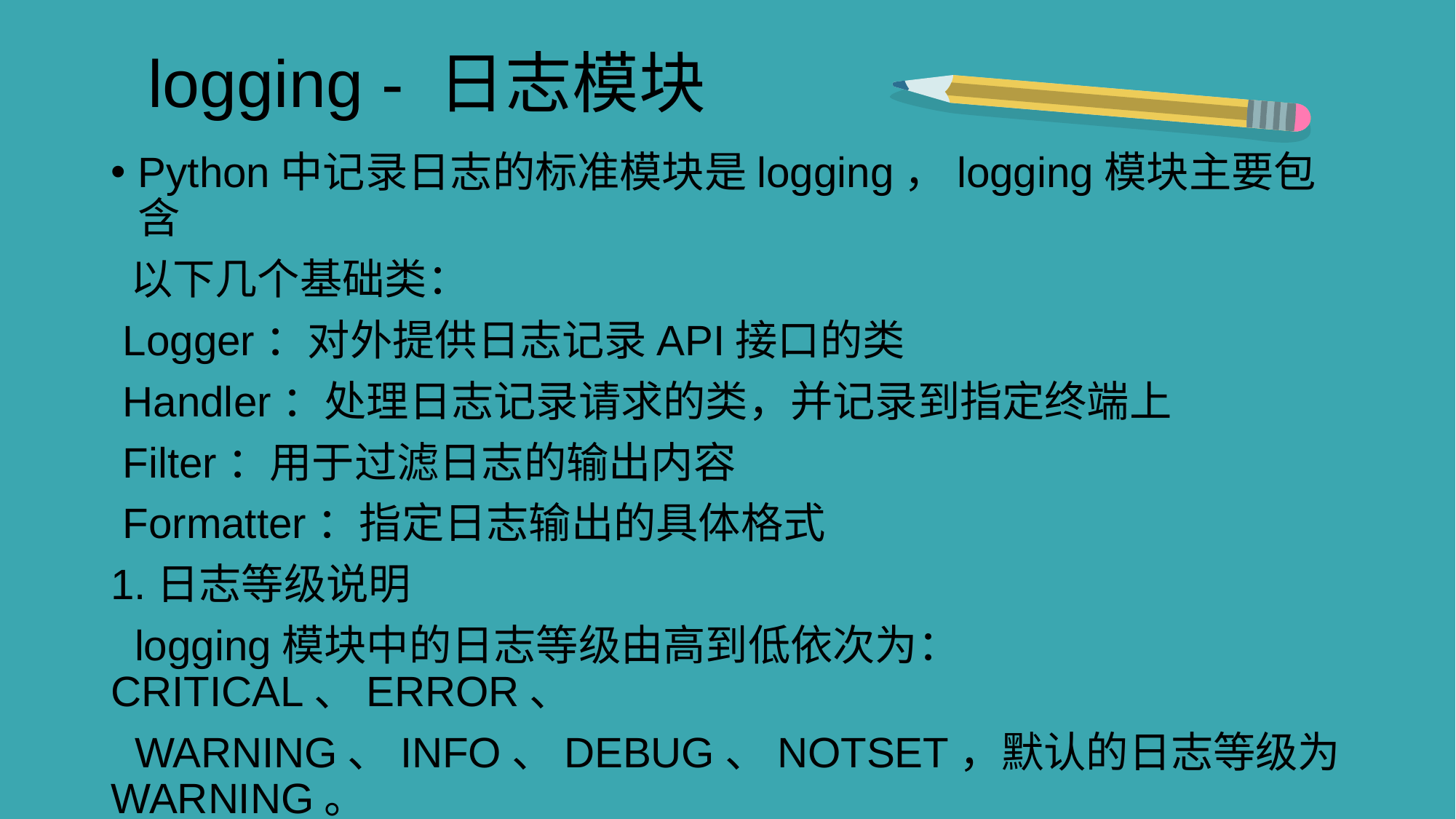

# logging - 日志模块

Python中记录日志的标准模块是logging，logging模块主要包含
 以下几个基础类：
 Logger：对外提供日志记录API接口的类
 Handler：处理日志记录请求的类，并记录到指定终端上
 Filter：用于过滤日志的输出内容
 Formatter：指定日志输出的具体格式
1.日志等级说明
  logging模块中的日志等级由高到低依次为：CRITICAL、ERROR、
  WARNING、INFO、DEBUG、NOTSET，默认的日志等级为WARNING。